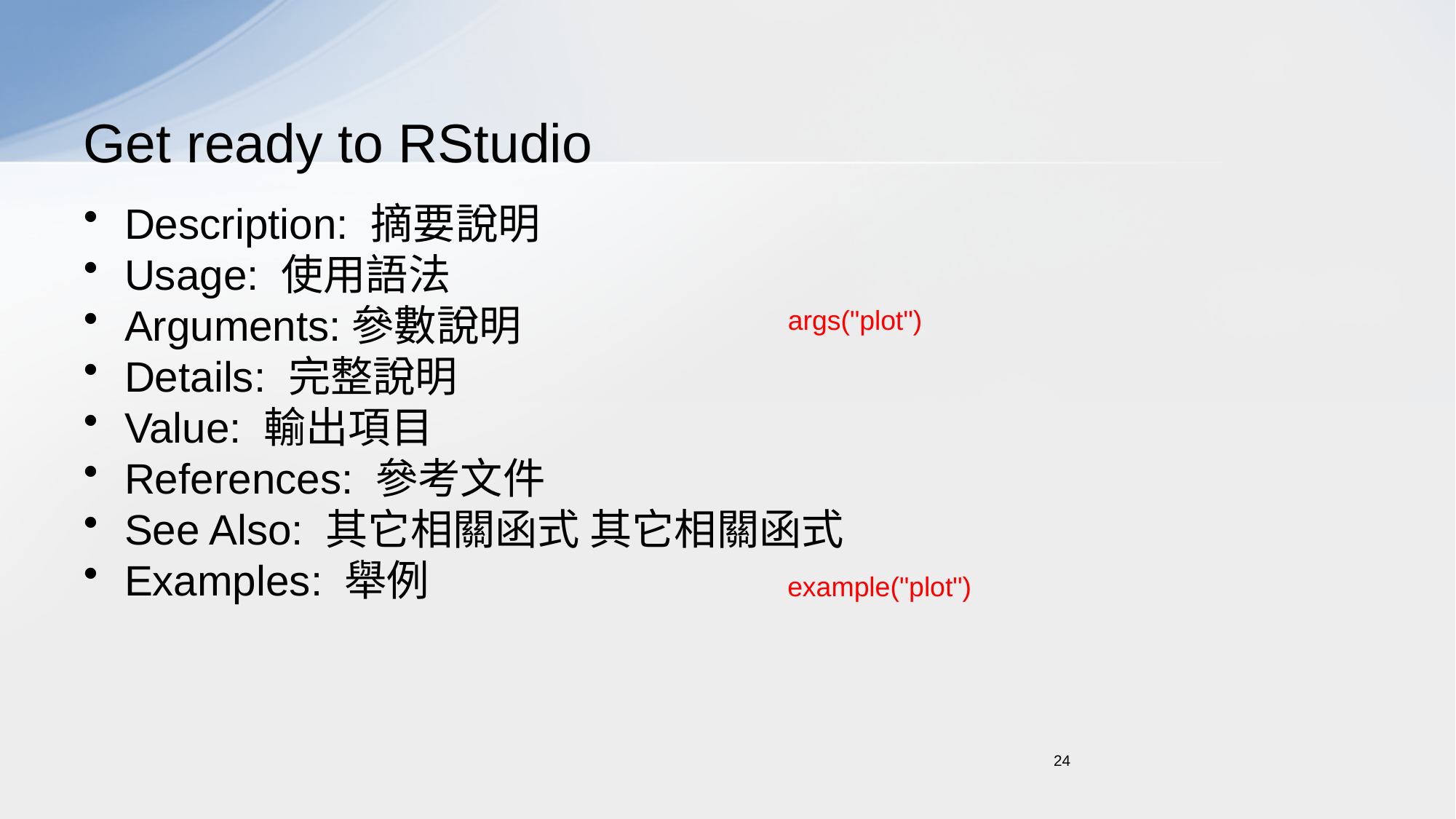

# Get ready to RStudio
Description: 摘要說明
Usage: 使用語法
Arguments:參數說明
Details: 完整說明
Value: 輸出項目
References: 參考文件
See Also: 其它相關函式 其它相關函式
Examples: 舉例
args("plot")
example("plot")
24